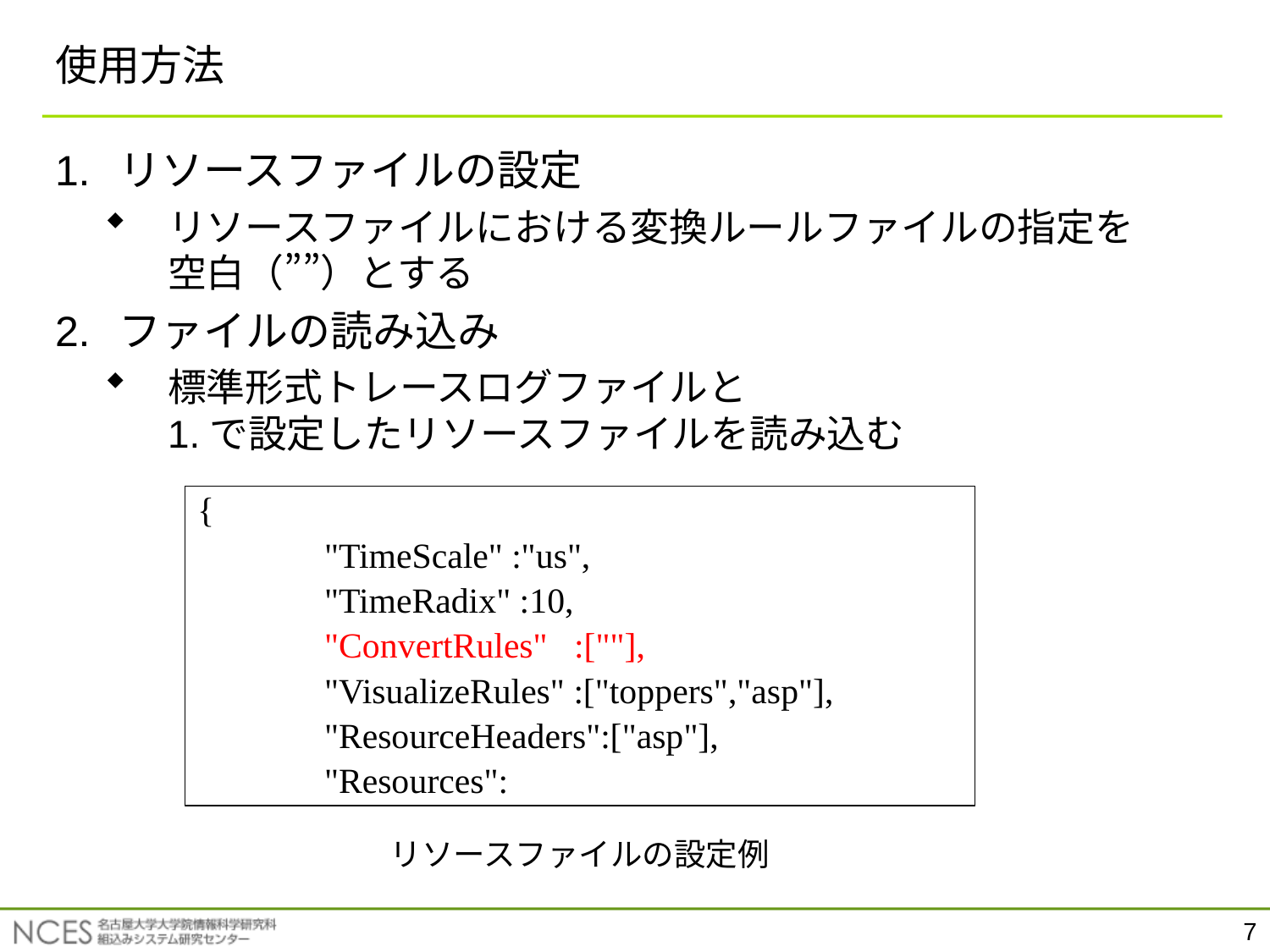

# 使用方法
リソースファイルの設定
リソースファイルにおける変換ルールファイルの指定を
空白（””）とする
ファイルの読み込み
標準形式トレースログファイルと
1.で設定したリソースファイルを読み込む
{
	"TimeScale" :"us",
	"TimeRadix" :10,
	"ConvertRules"   :[""],
	"VisualizeRules" :["toppers","asp"],
	"ResourceHeaders":["asp"],
	"Resources":
リソースファイルの設定例
7